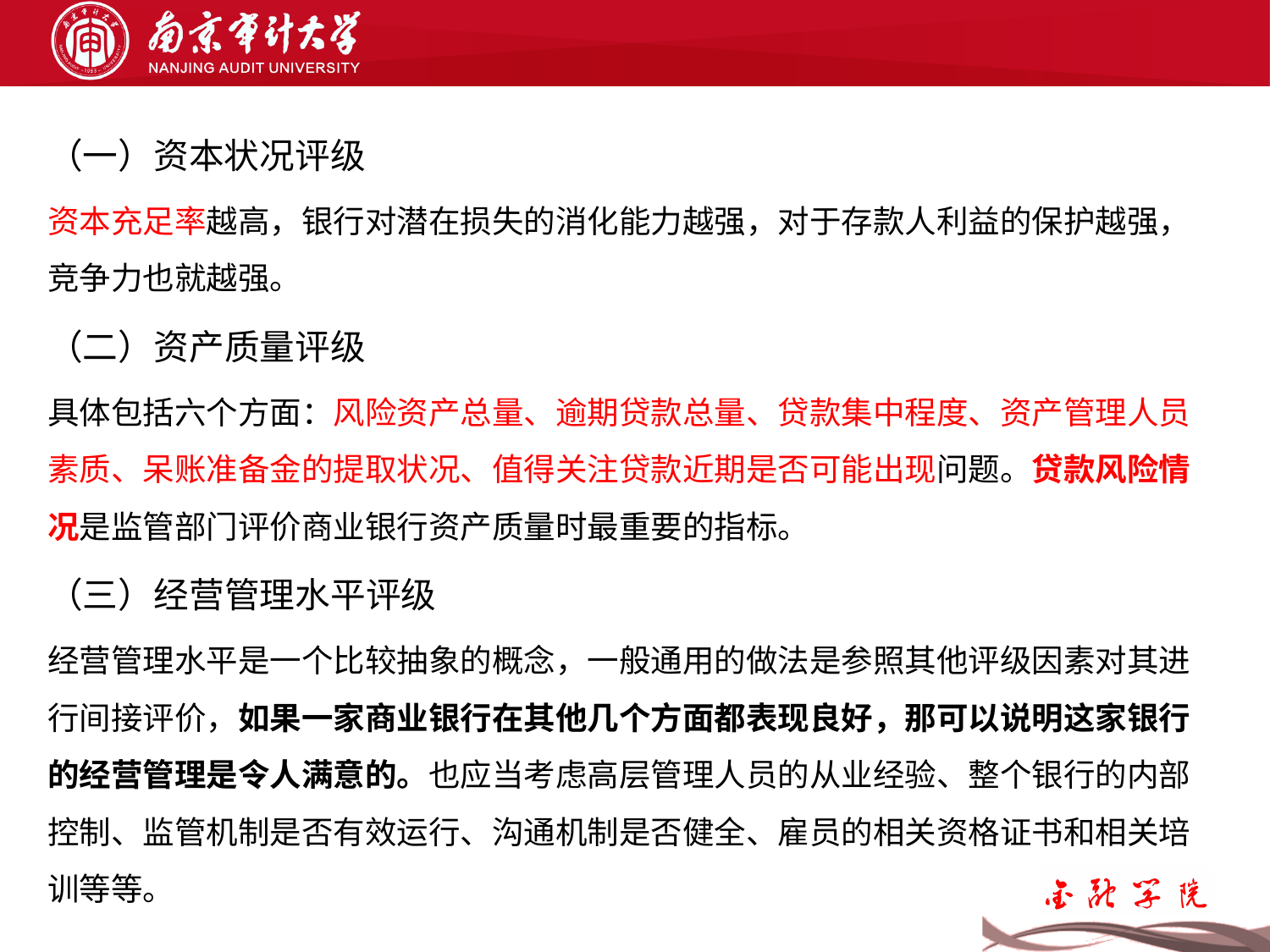

（一）资本状况评级
资本充足率越高，银行对潜在损失的消化能力越强，对于存款人利益的保护越强，竞争力也就越强。
（二）资产质量评级
具体包括六个方面：风险资产总量、逾期贷款总量、贷款集中程度、资产管理人员素质、呆账准备金的提取状况、值得关注贷款近期是否可能出现问题。贷款风险情况是监管部门评价商业银行资产质量时最重要的指标。
（三）经营管理水平评级
经营管理水平是一个比较抽象的概念，一般通用的做法是参照其他评级因素对其进行间接评价，如果一家商业银行在其他几个方面都表现良好，那可以说明这家银行的经营管理是令人满意的。也应当考虑高层管理人员的从业经验、整个银行的内部控制、监管机制是否有效运行、沟通机制是否健全、雇员的相关资格证书和相关培训等等。